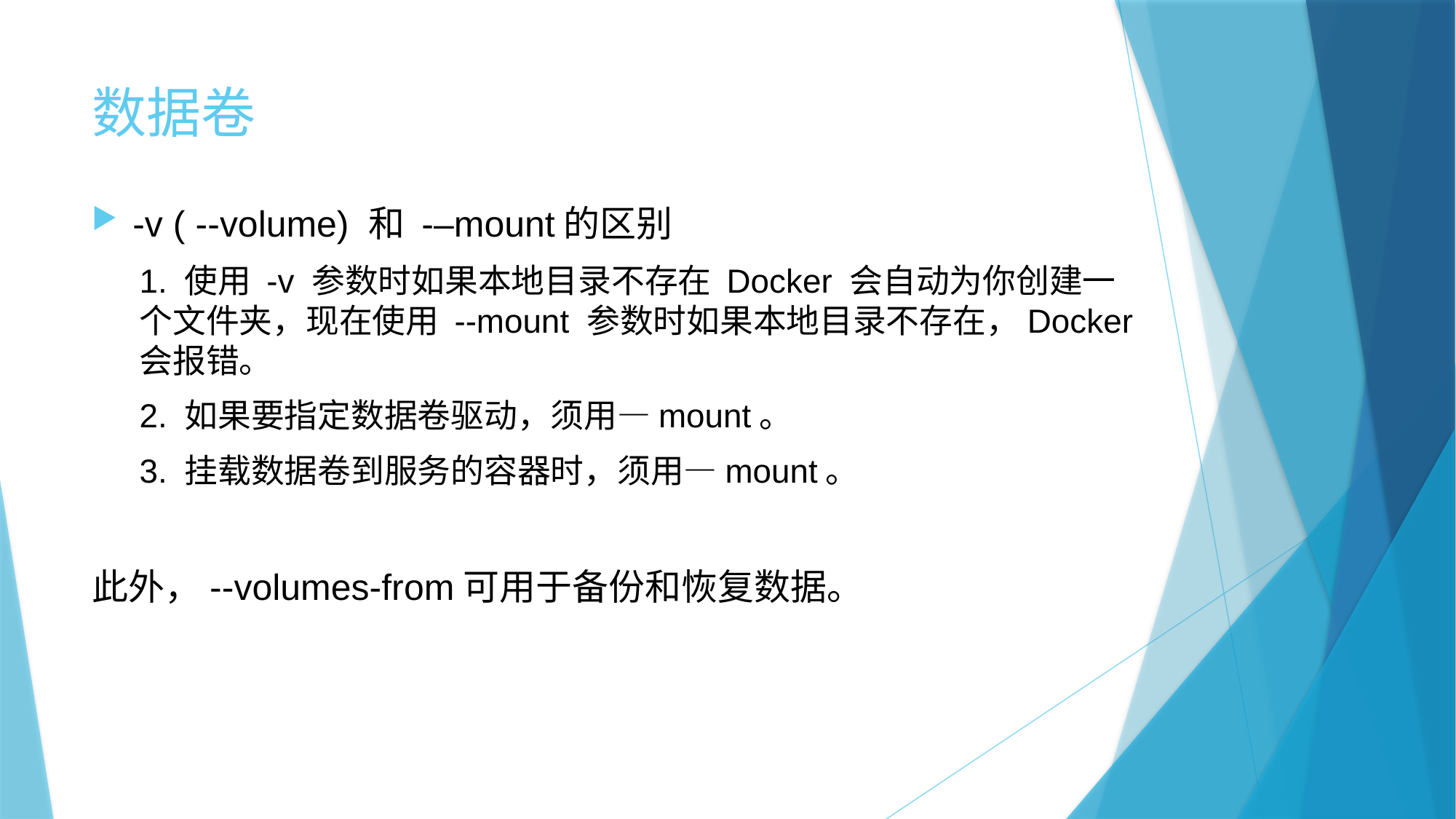

# 数据卷
-v ( --volume) 和 -–mount的区别
1. 使用 -v 参数时如果本地目录不存在 Docker 会自动为你创建一个文件夹，现在使用 --mount 参数时如果本地目录不存在，Docker 会报错。
2. 如果要指定数据卷驱动，须用—mount。
3. 挂载数据卷到服务的容器时，须用—mount。

此外，--volumes-from可用于备份和恢复数据。